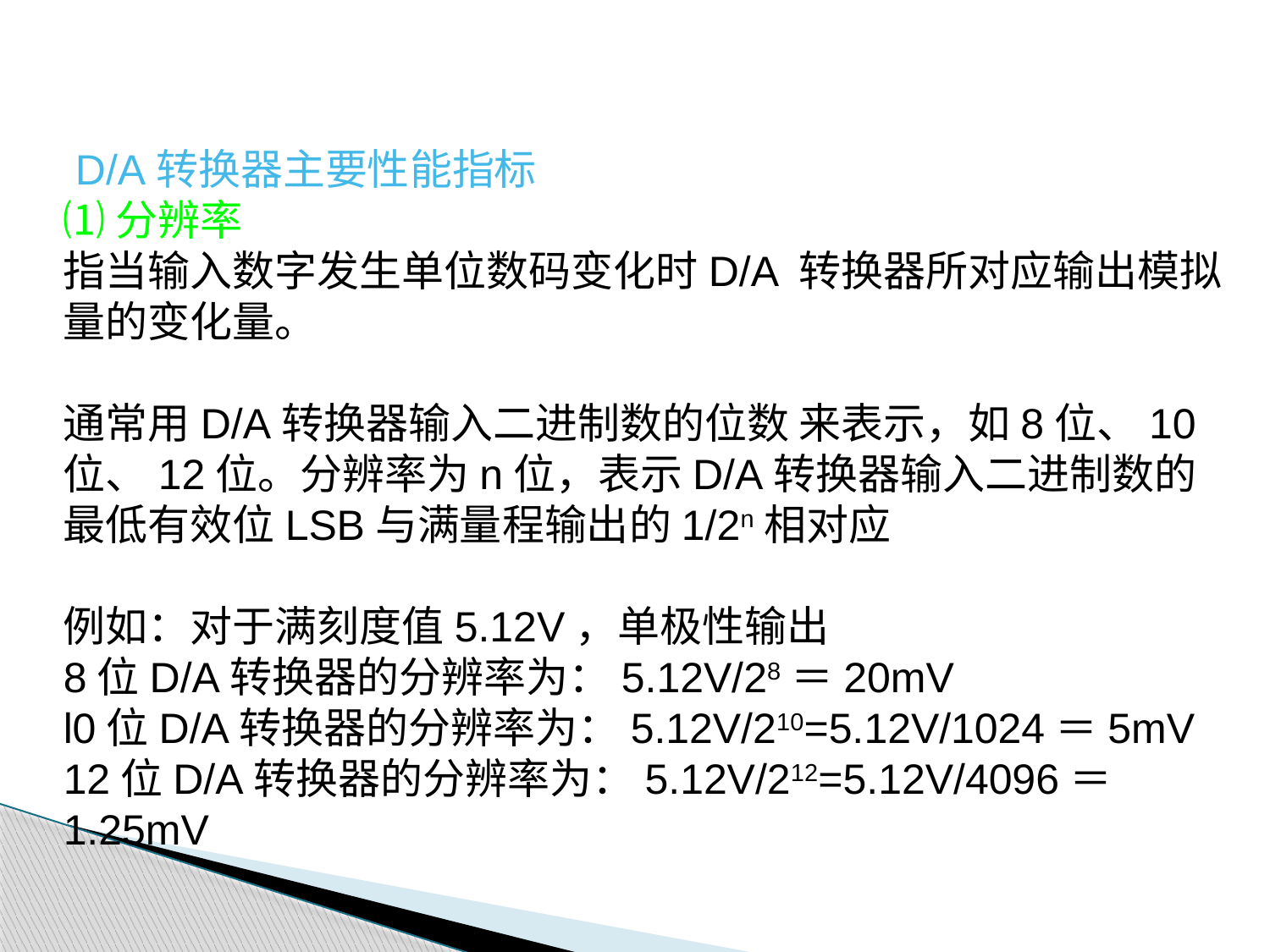

D/A转换器主要性能指标
	⑴分辨率
	指当输入数字发生单位数码变化时D/A 转换器所对应输出模拟量的变化量。

	通常用D/A转换器输入二进制数的位数 来表示，如8位、10位、12位。分辨率为n位，表示D/A转换器输入二进制数的最低有效位LSB与满量程输出的1/2n相对应

	例如：对于满刻度值5.12V，单极性输出
	8位D/A转换器的分辨率为：5.12V/28＝20mV
	l0位D/A转换器的分辨率为：5.12V/210=5.12V/1024＝5mV
	12位D/A转换器的分辨率为：5.12V/212=5.12V/4096＝1.25mV